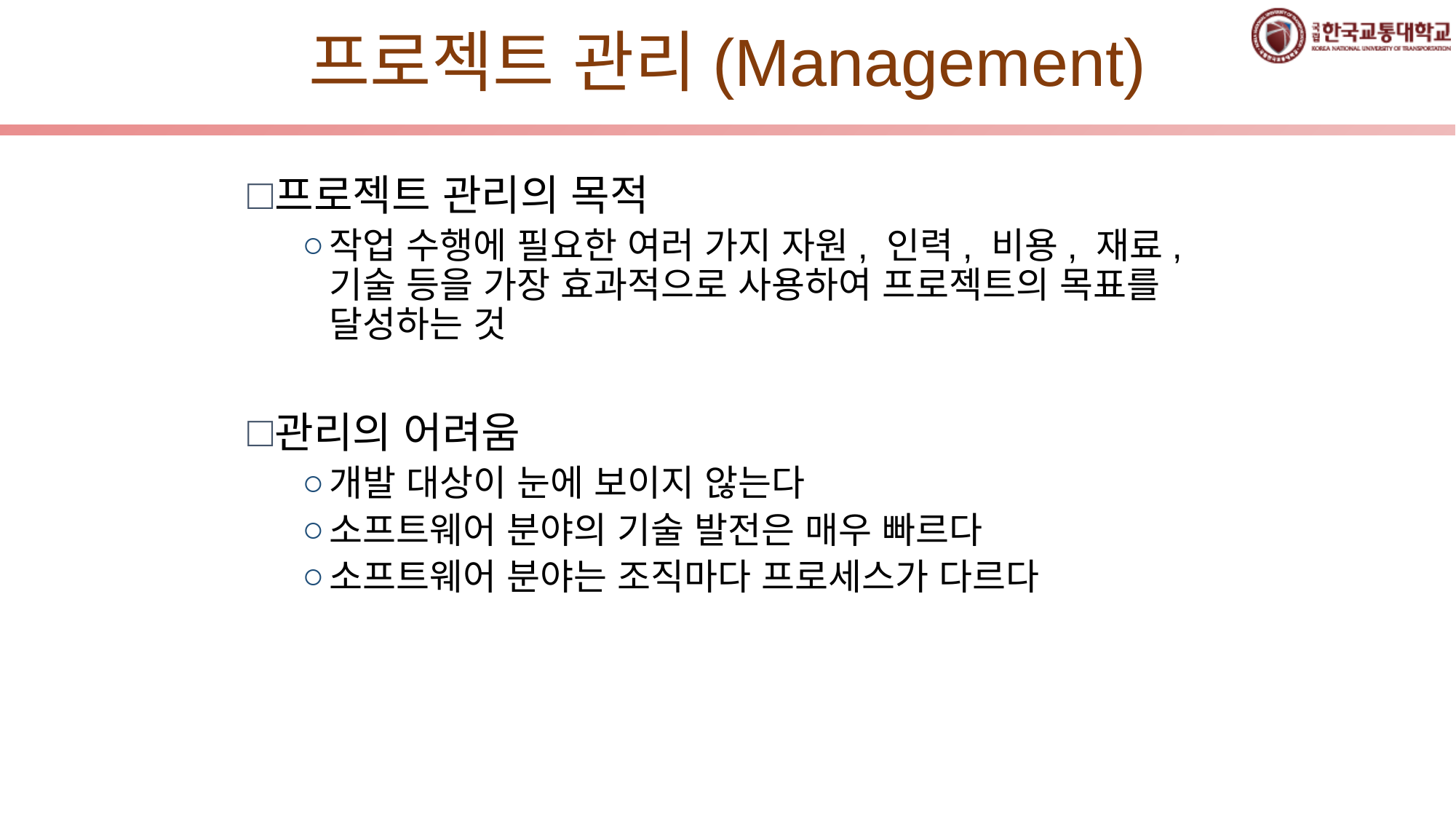

# 프로젝트 관리(Management)
프로젝트 관리의 목적
작업 수행에 필요한 여러 가지 자원, 인력, 비용, 재료, 기술 등을 가장 효과적으로 사용하여 프로젝트의 목표를 달성하는 것

관리의 어려움
개발 대상이 눈에 보이지 않는다
소프트웨어 분야의 기술 발전은 매우 빠르다
소프트웨어 분야는 조직마다 프로세스가 다르다
3